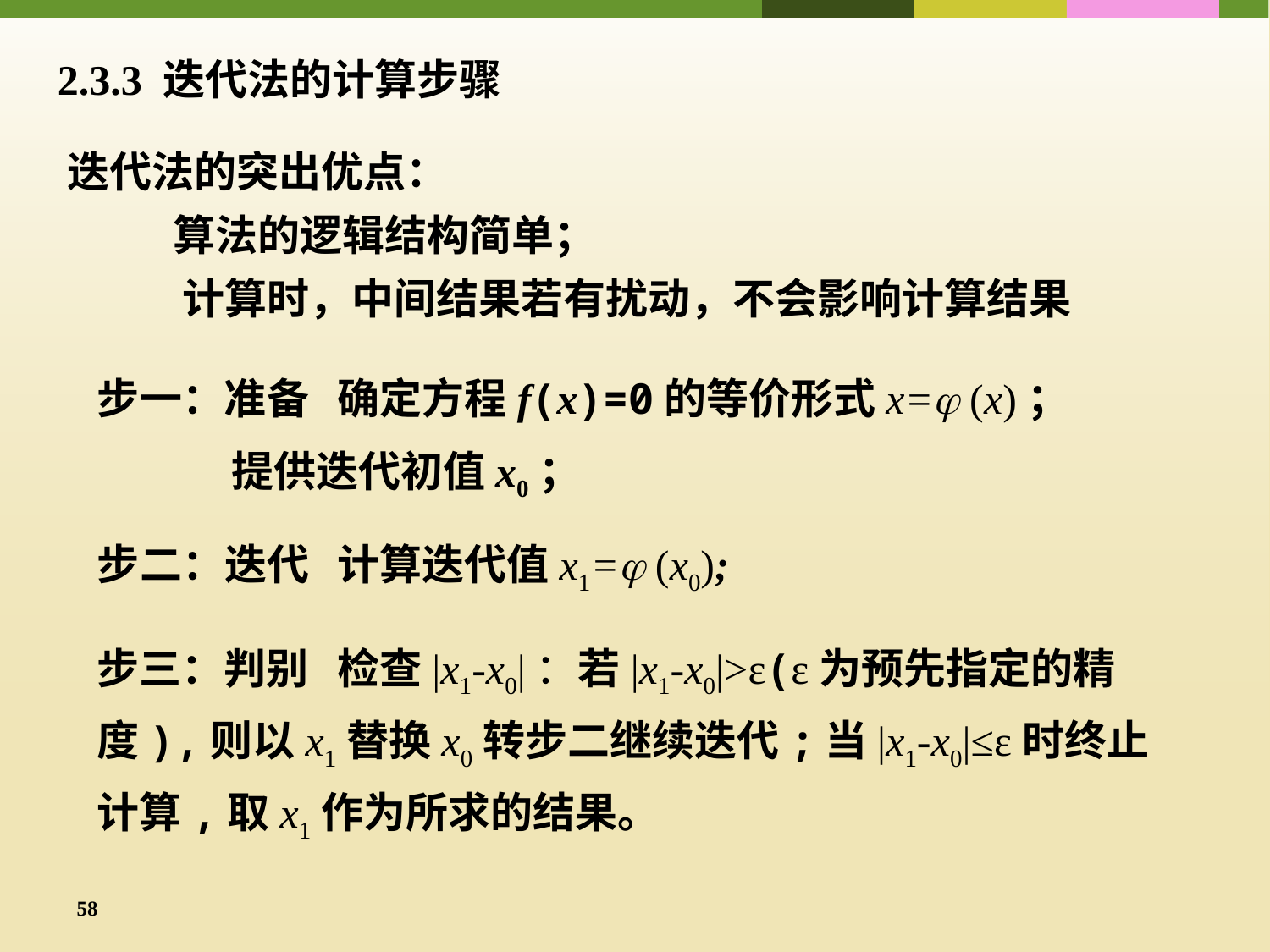

2.3.3 迭代法的计算步骤
迭代法的突出优点：
          算法的逻辑结构简单；
           计算时，中间结果若有扰动，不会影响计算结果
步一：准备   确定方程f(x)=0的等价形式x=ϕ (x)；
             提供迭代初值x0；
步二：迭代   计算迭代值x1=ϕ (x0);
步三：判别   检查|x1-x0|：若|x1-x0|>ε(ε为预先指定的精度),则以x1替换x0转步二继续迭代;当|x1-x0|≤ε时终止计算,取x1作为所求的结果。
58